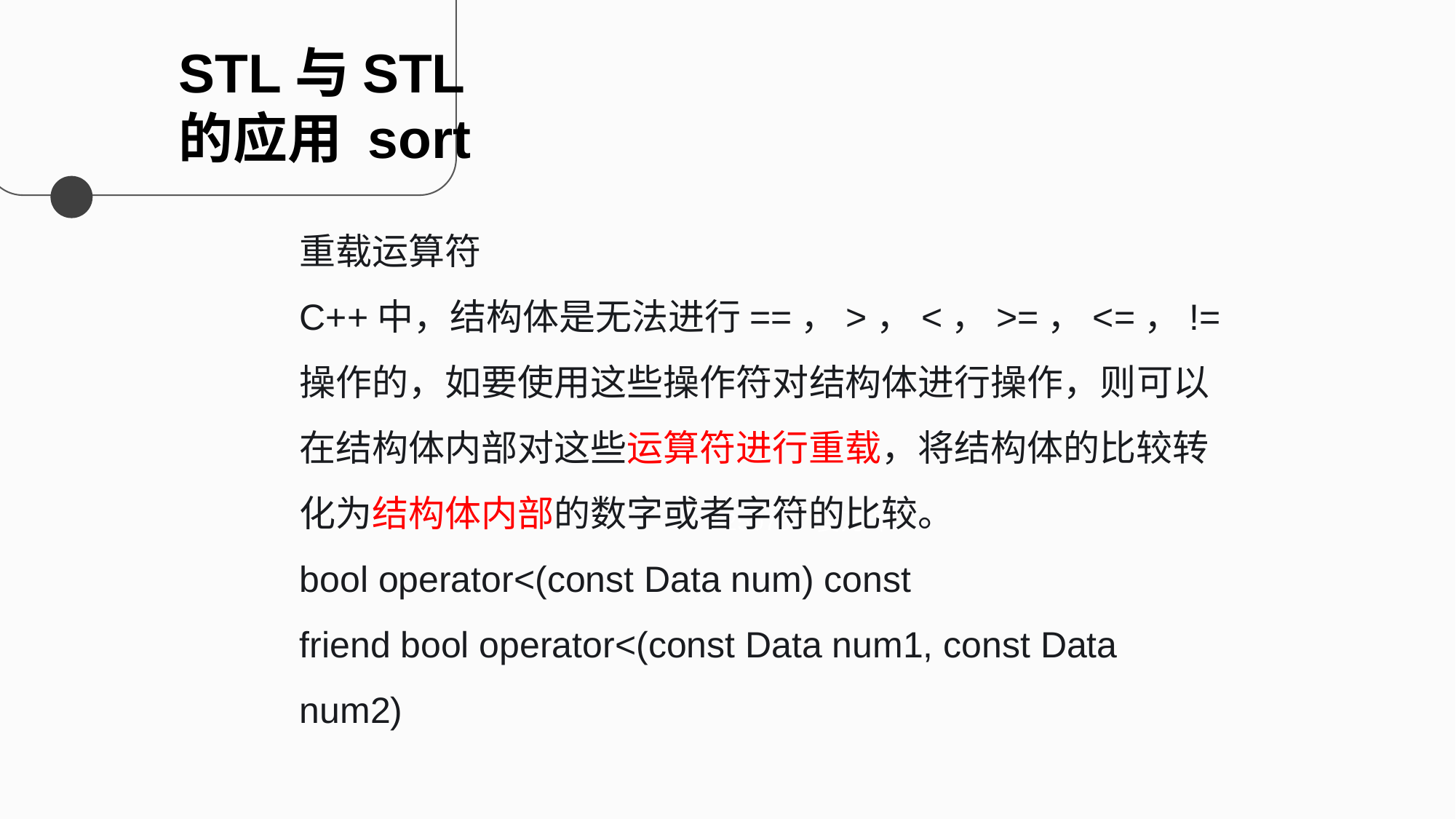

STL与STL
的应用 sort

重载运算符
C++中，结构体是无法进行==，>，<，>=，<=，!=操作的，如要使用这些操作符对结构体进行操作，则可以在结构体内部对这些运算符进行重载，将结构体的比较转化为结构体内部的数字或者字符的比较。
bool operator<(const Data num) const
friend bool operator<(const Data num1, const Data num2)
2250784 姜乃珲